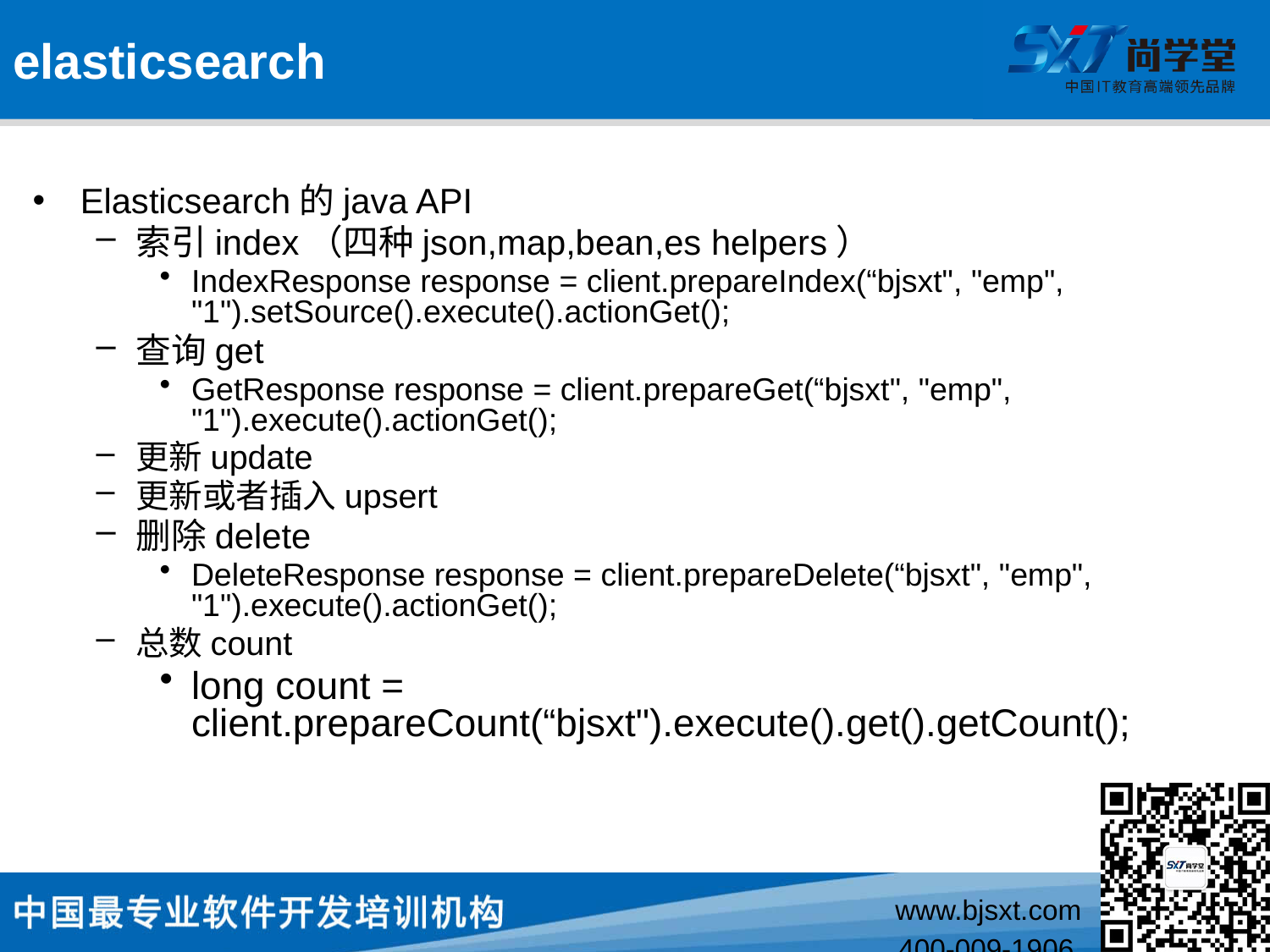

# elasticsearch
Elasticsearch的java API
索引index（四种json,map,bean,es helpers）
IndexResponse response = client.prepareIndex(“bjsxt", "emp", "1").setSource().execute().actionGet();
查询get
GetResponse response = client.prepareGet(“bjsxt", "emp", "1").execute().actionGet();
更新update
更新或者插入upsert
删除delete
DeleteResponse response = client.prepareDelete(“bjsxt", "emp", "1").execute().actionGet();
总数count
long count = client.prepareCount(“bjsxt").execute().get().getCount();